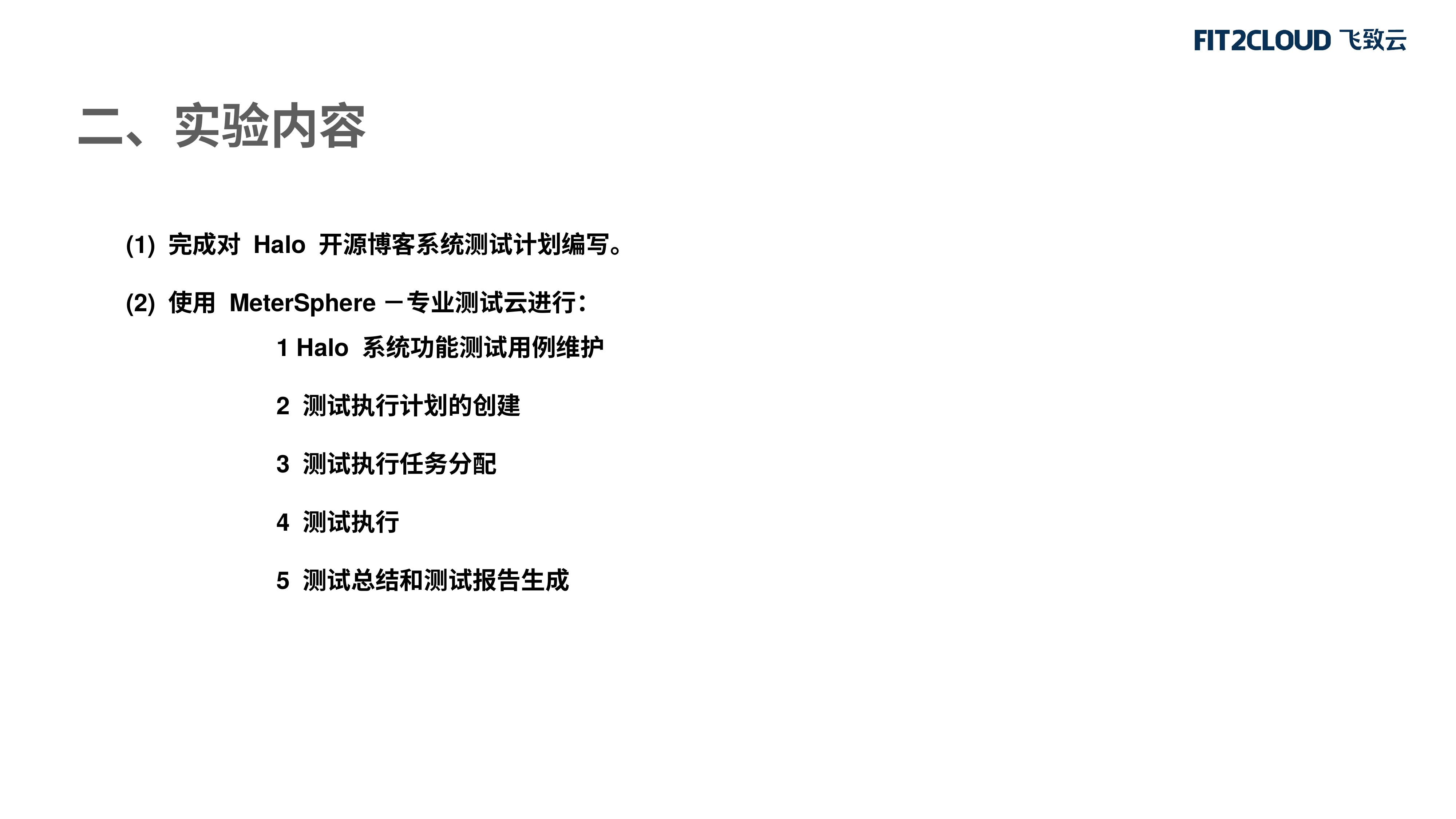

二、实验内容
(1) 完成对 Halo 开源博客系统测试计划编写。

(2) 使用 MeterSphere－专业测试云进行：
1 Halo 系统功能测试用例维护

2 测试执行计划的创建

3 测试执行任务分配

4 测试执行

5 测试总结和测试报告生成